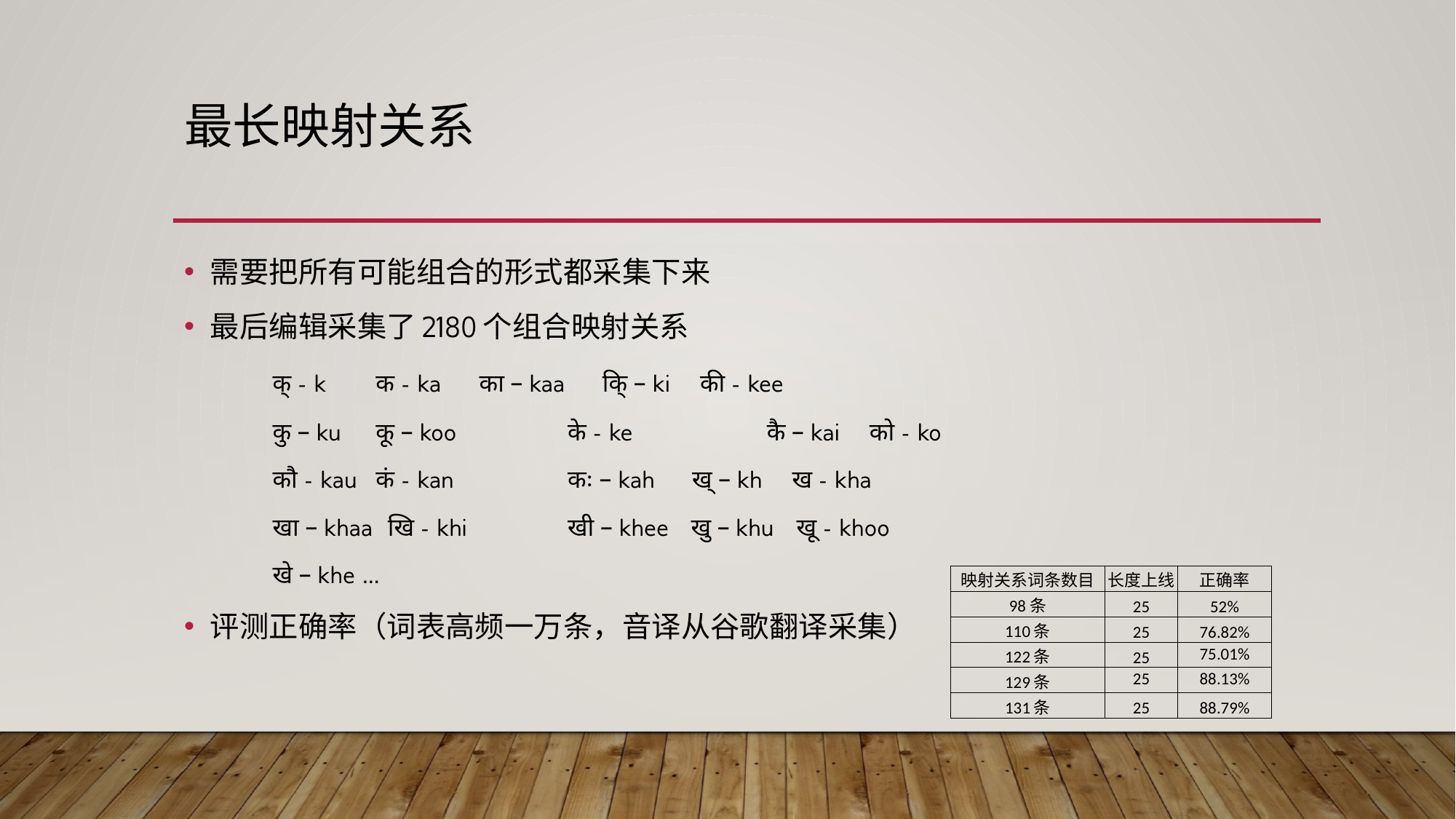

# 最长映射关系
需要把所有可能组合的形式都采集下来
最后编辑采集了2180个组合映射关系
	क् - k	  क - ka	    का – kaa     कि् – ki    की - kee
	कु – ku	  कू – koo	    के - ke	       कै – kai    को - ko
	कौ - kau	  कं - kan	    कः – kah     ख् – kh    ख - kha
	खा – khaa  खि - khi	    खी – khee   खु – khu   खू - khoo
	खे – khe …
评测正确率（词表高频一万条，音译从谷歌翻译采集）
| 映射关系词条数目 | 长度上线 | 正确率 |
| --- | --- | --- |
| 98条 | 25 | 52% |
| 110条 | 25 | 76.82% |
| 122条 | 25 | 75.01% |
| 129条 | 25 | 88.13% |
| 131条 | 25 | 88.79% |